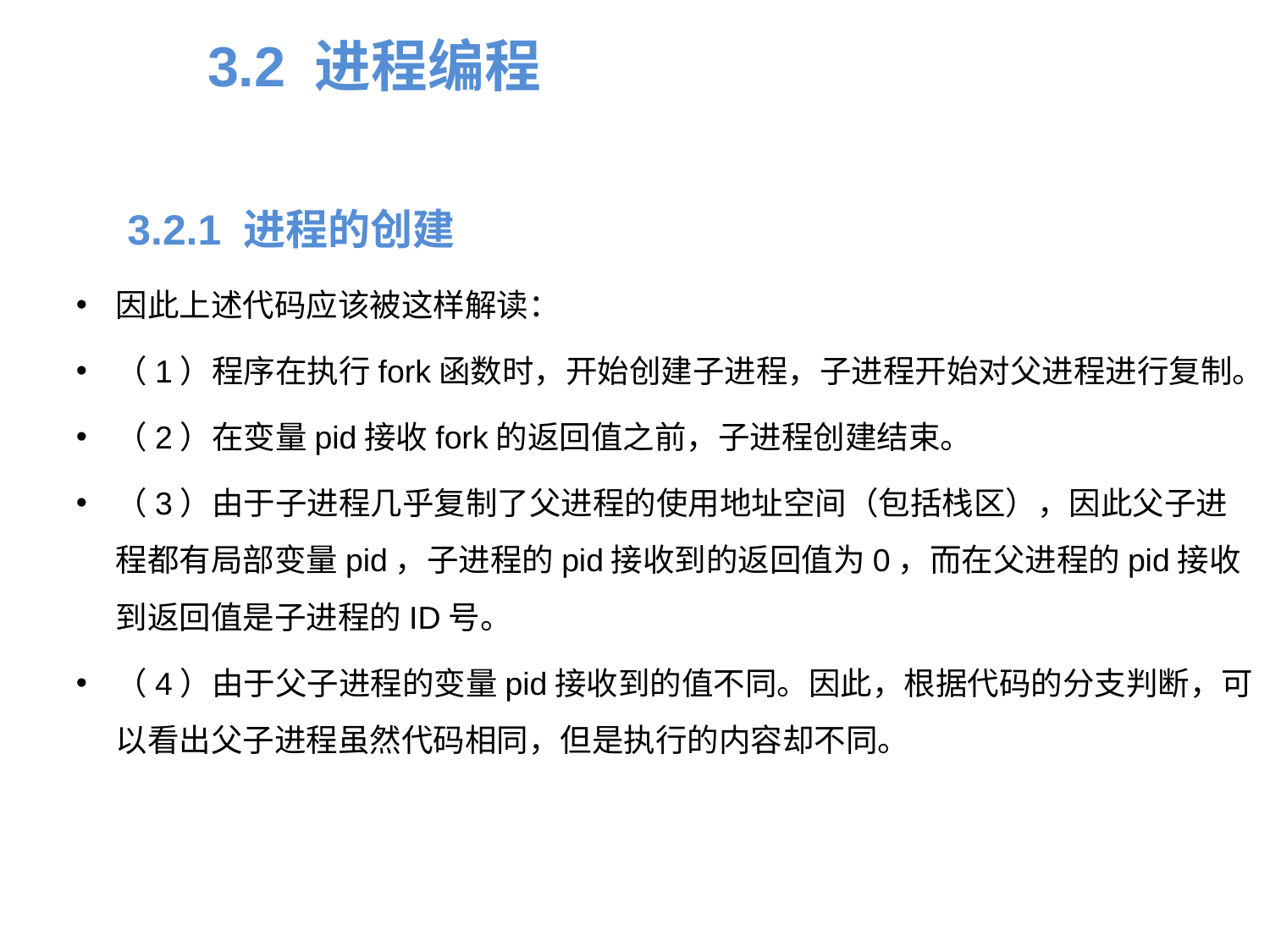

3.2 进程编程
3.2.1 进程的创建
因此上述代码应该被这样解读：
（1）程序在执行fork函数时，开始创建子进程，子进程开始对父进程进行复制。
（2）在变量pid接收fork的返回值之前，子进程创建结束。
（3）由于子进程几乎复制了父进程的使用地址空间（包括栈区），因此父子进程都有局部变量pid，子进程的pid接收到的返回值为0，而在父进程的pid接收到返回值是子进程的ID号。
（4）由于父子进程的变量pid接收到的值不同。因此，根据代码的分支判断，可以看出父子进程虽然代码相同，但是执行的内容却不同。